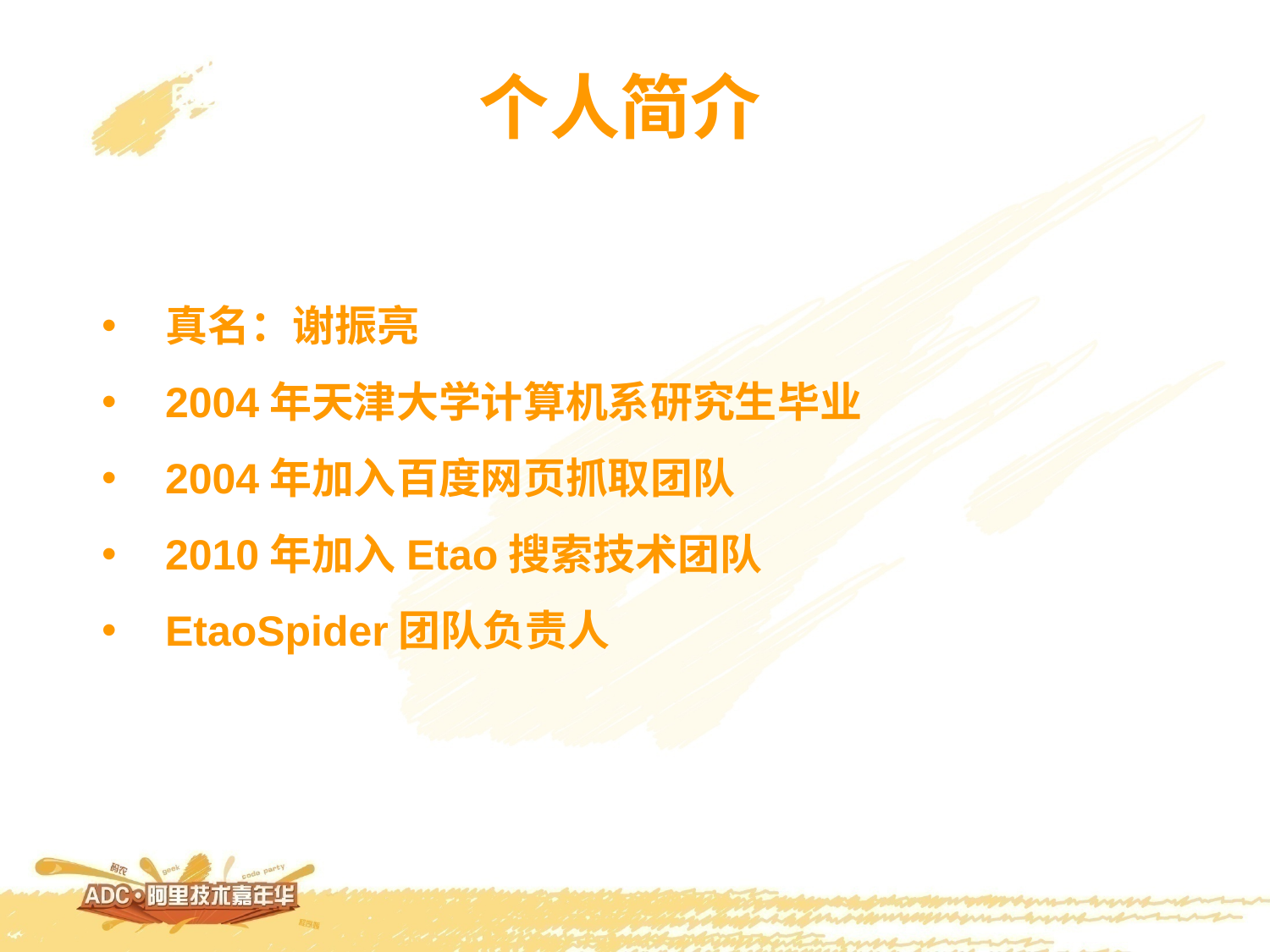

个人简介
真名：谢振亮
2004年天津大学计算机系研究生毕业
2004年加入百度网页抓取团队
2010年加入Etao搜索技术团队
EtaoSpider团队负责人